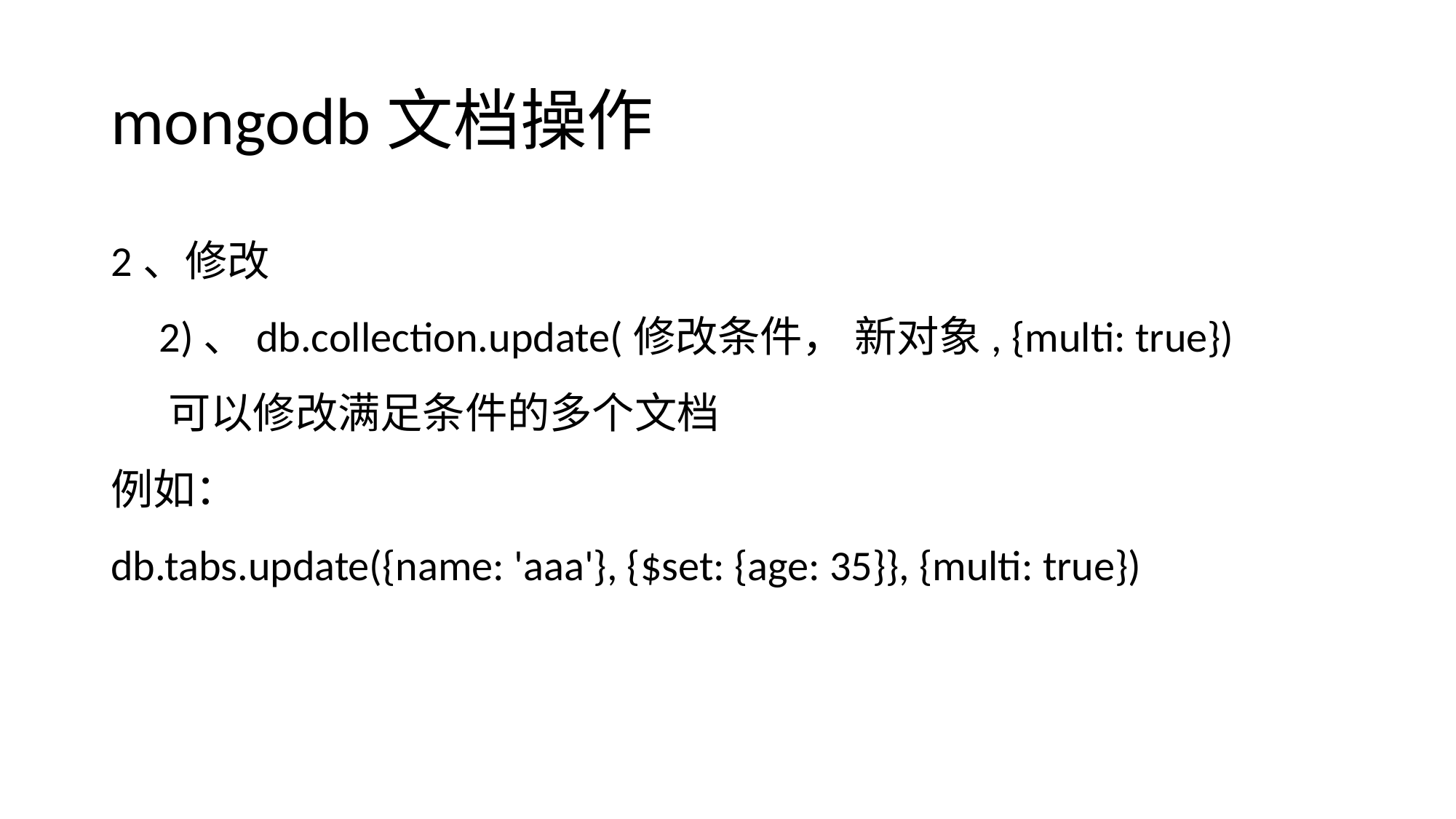

# mongodb文档操作
2、修改
     2)、db.collection.update(修改条件， 新对象, {multi: true})
     可以修改满足条件的多个文档
例如：
db.tabs.update({name: 'aaa'}, {$set: {age: 35}}, {multi: true})